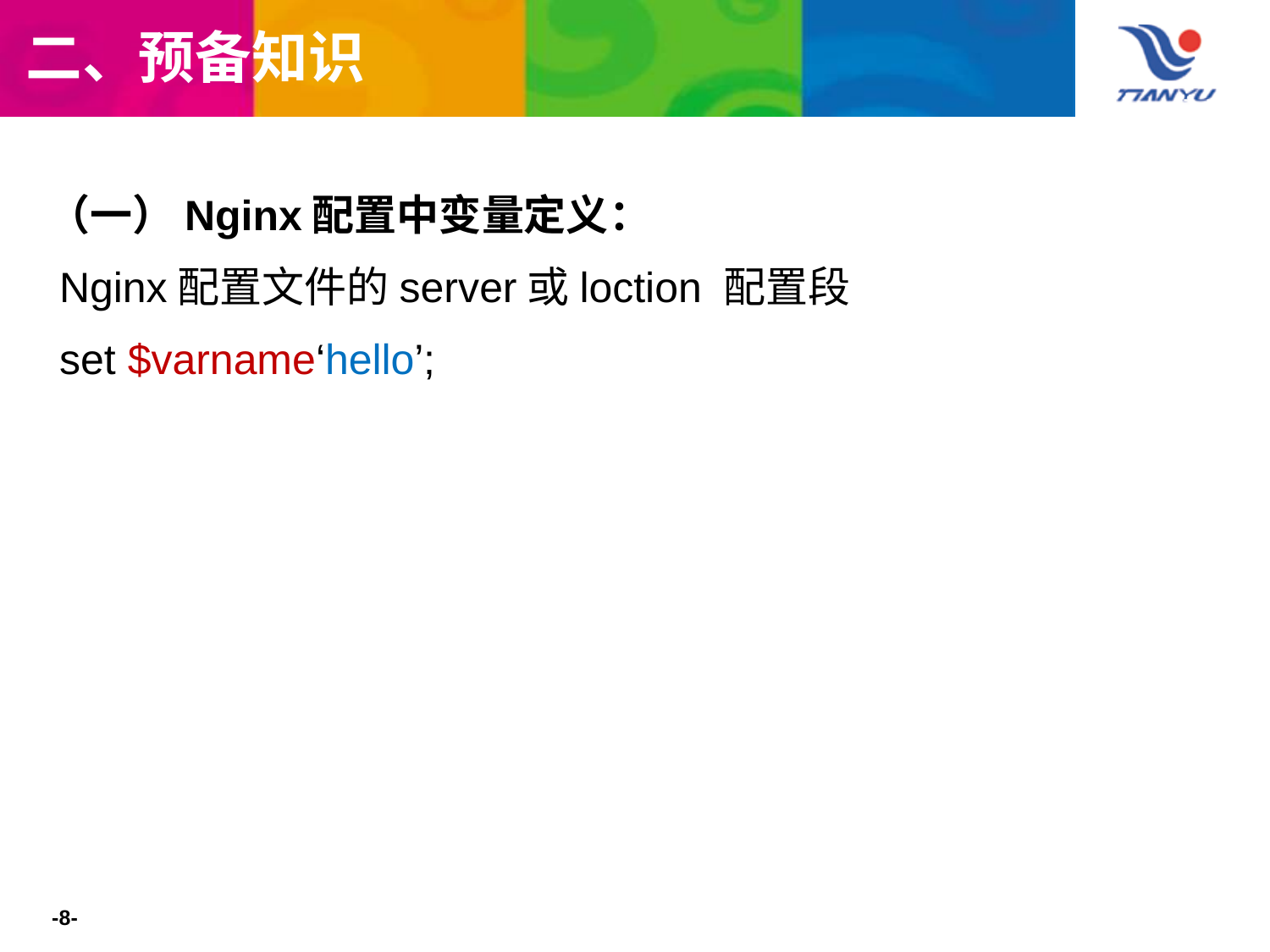

# 二、预备知识
（一）Nginx配置中变量定义：
 Nginx配置文件的server或loction 配置段
 set $varname‘hello’;